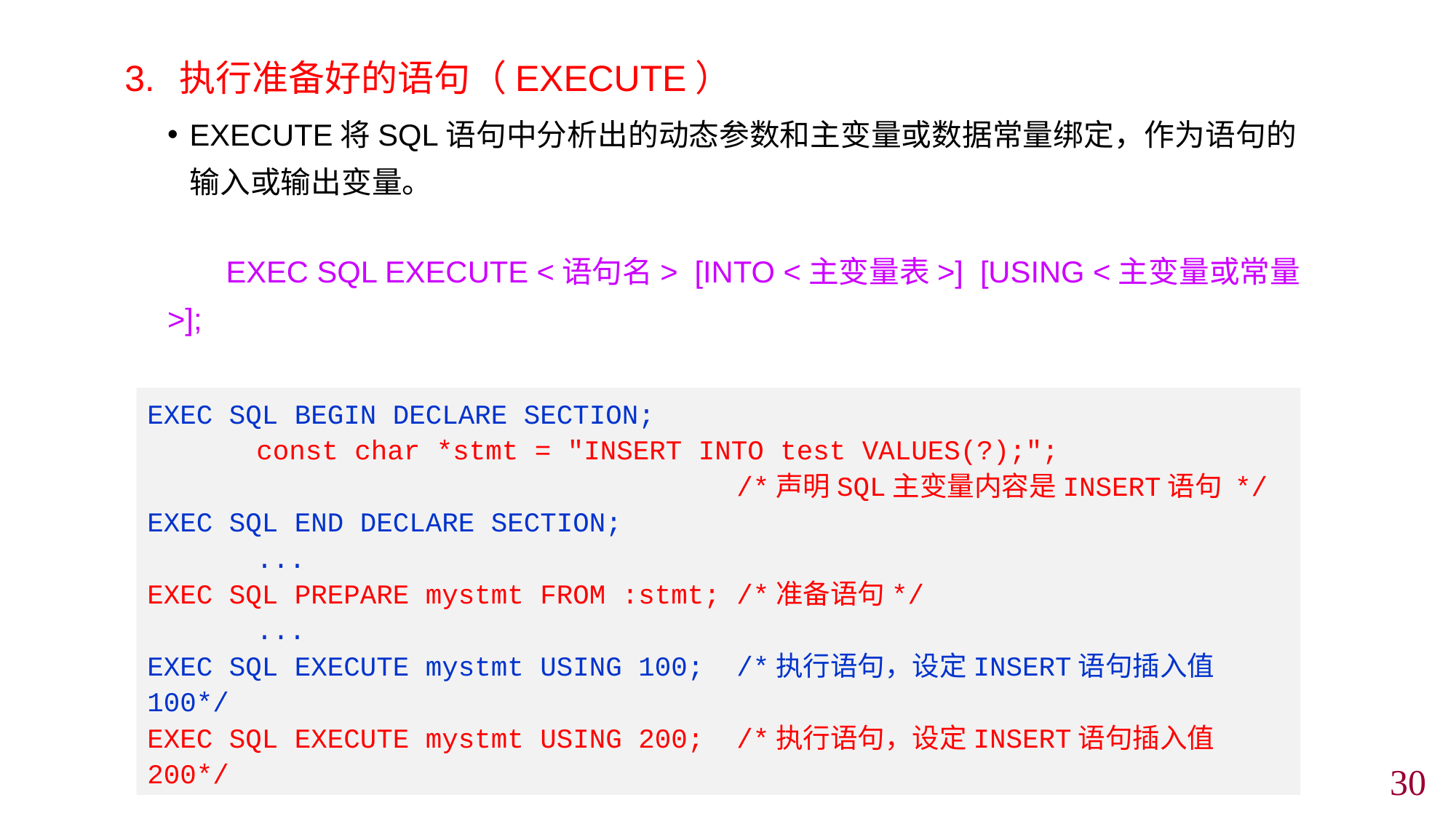

执行准备好的语句（EXECUTE）
EXECUTE将SQL语句中分析出的动态参数和主变量或数据常量绑定，作为语句的输入或输出变量。

       EXEC SQL EXECUTE <语句名>  [INTO <主变量表>]  [USING <主变量或常量>];

[例8.8] 向TEST中插入元组

EXEC SQL BEGIN DECLARE SECTION;
	const char *stmt = "INSERT INTO test VALUES(?);";
                                    /*声明SQL主变量内容是INSERT语句 */
EXEC SQL END DECLARE SECTION;
	...
EXEC SQL PREPARE mystmt FROM :stmt; /*准备语句*/
	...
EXEC SQL EXECUTE mystmt USING 100;  /*执行语句，设定INSERT语句插入值100*/
EXEC SQL EXECUTE mystmt USING 200;  /*执行语句，设定INSERT语句插入值200*/
30